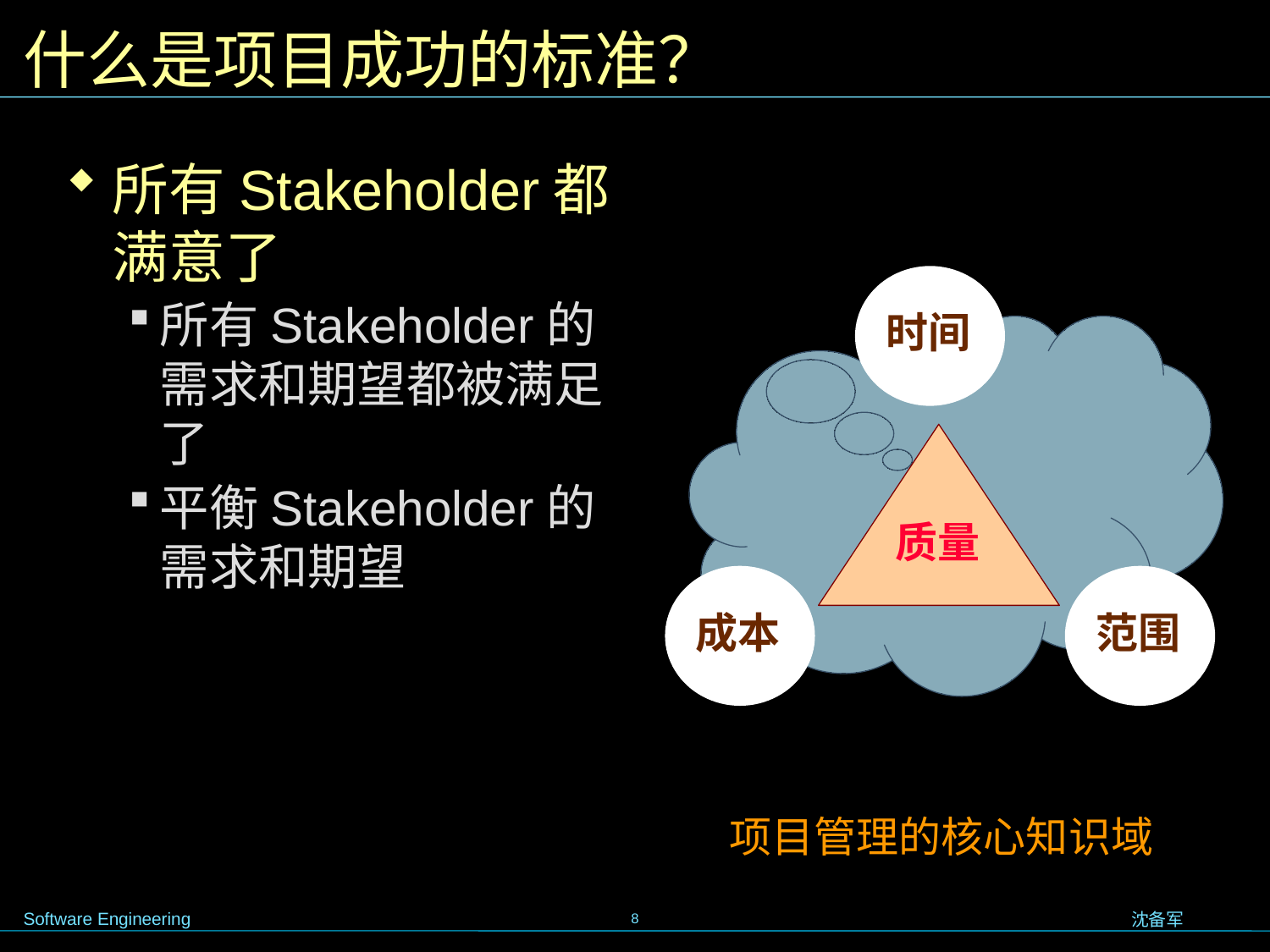

# 什么是项目成功的标准？
所有Stakeholder都满意了
所有Stakeholder的需求和期望都被满足了
平衡Stakeholder的需求和期望

时间

质量

成本
范围
项目管理的核心知识域